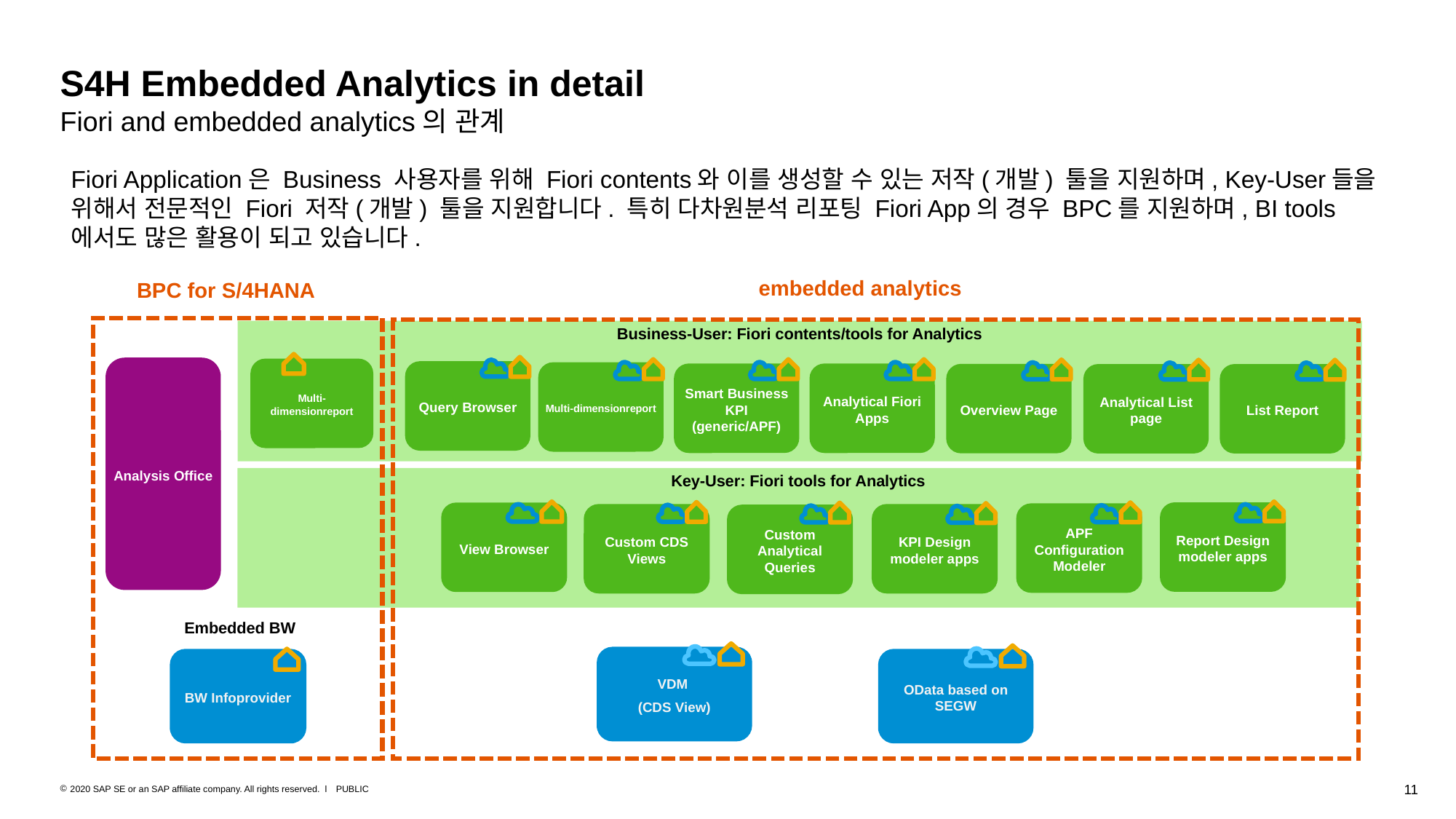

# S4H Embedded Analytics in detail Fiori and embedded analytics의 관계
Fiori Application은 Business 사용자를 위해 Fiori contents와 이를 생성할 수 있는 저작(개발) 툴을 지원하며, Key-User들을 위해서 전문적인 Fiori 저작(개발) 툴을 지원합니다. 특히 다차원분석 리포팅 Fiori App의 경우 BPC를 지원하며, BI tools에서도 많은 활용이 되고 있습니다.
embedded analytics
BPC for S/4HANA

Business-User: Fiori contents/tools for Analytics

Query Browser
Analysis Office
Multi-dimensionreport

Analytical Fiori Apps

Multi-dimensionreport

Smart Business KPI (generic/APF)

Overview Page

List Report

Analytical List page
Key-User: Fiori tools for Analytics
View Browser

Report Design modeler apps

Custom CDS Views

APF Configuration Modeler

Custom Analytical Queries

KPI Design modeler apps

Embedded BW

VDM
(CDS View)

OData based on SEGW

BW Infoprovider